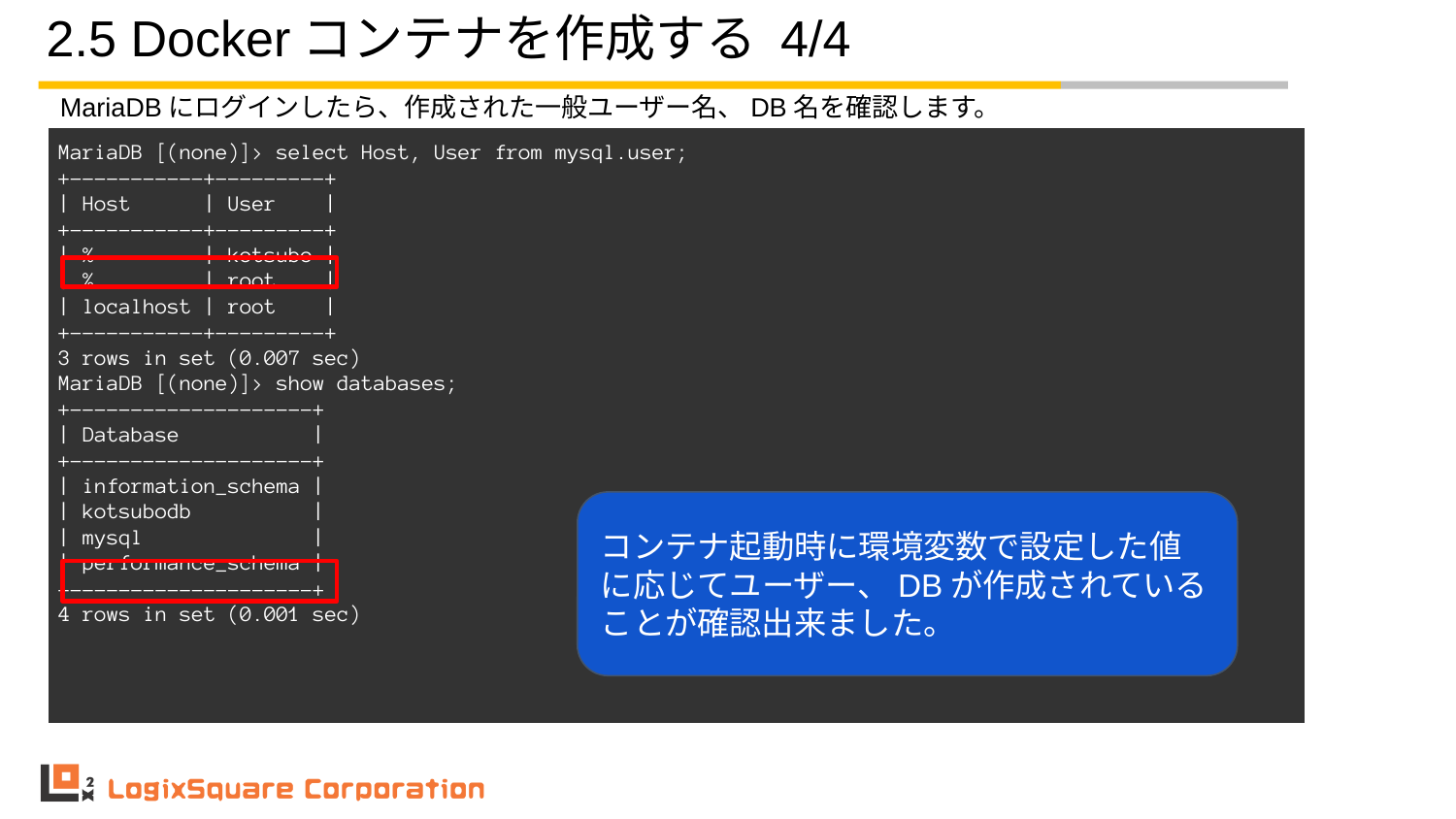

# 2.5 Dockerコンテナを作成する 4/4
MariaDBにログインしたら、作成された一般ユーザー名、DB名を確認します。
| MariaDB [(none)]> select Host, User from mysql.user; +-----------+---------+ | Host | User | +-----------+---------+ | % | kotsubo | | % | root | | localhost | root | +-----------+---------+ 3 rows in set (0.007 sec) MariaDB [(none)]> show databases; +--------------------+ | Database | +--------------------+ | information\_schema | | kotsubodb | | mysql | | performance\_schema | +--------------------+ 4 rows in set (0.001 sec) |
| --- |

コンテナ起動時に環境変数で設定した値に応じてユーザー、DBが作成されていることが確認出来ました。